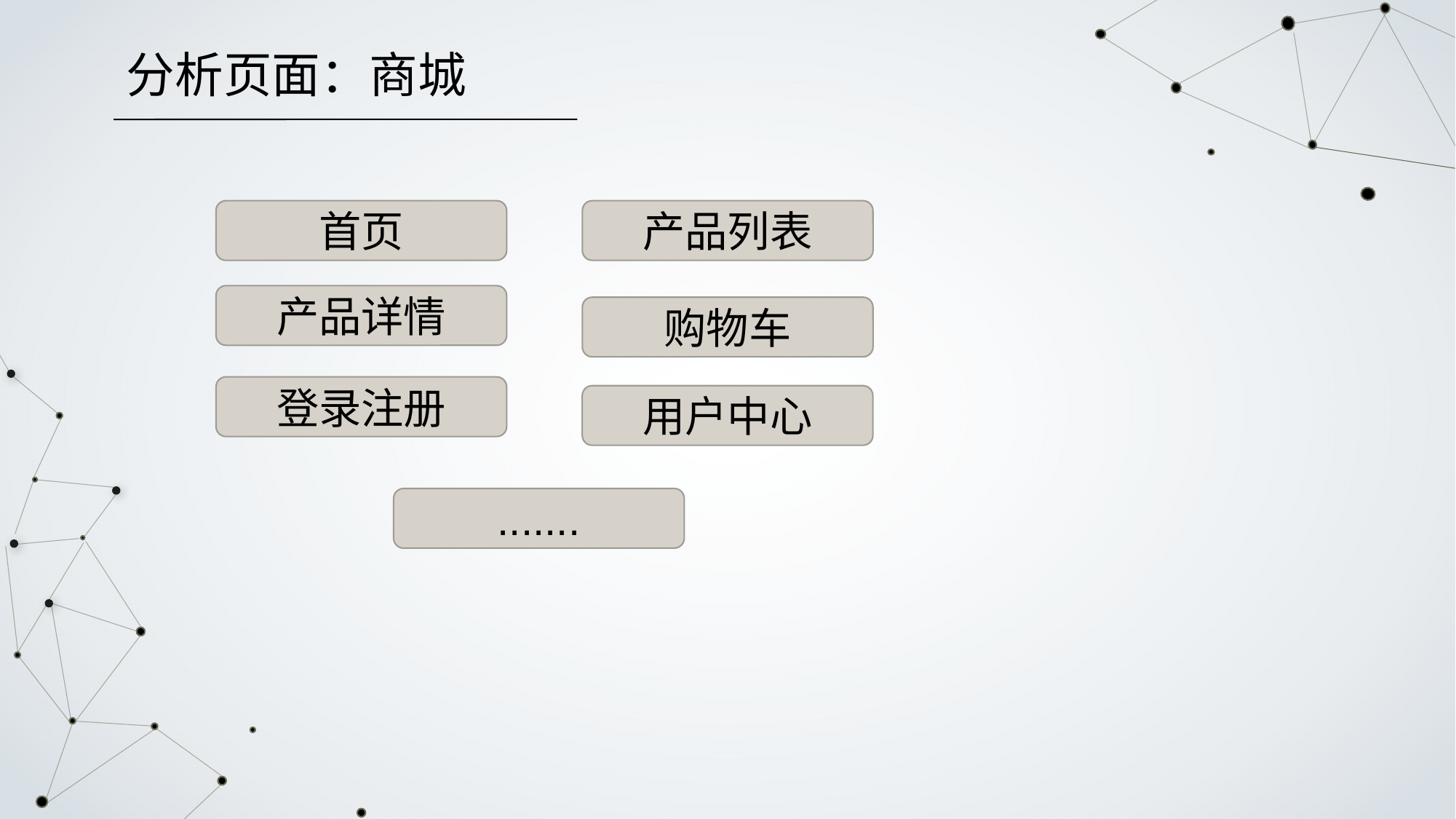

分析页面：商城

首页
产品列表
产品详情
购物车

登录注册
用户中心

.......